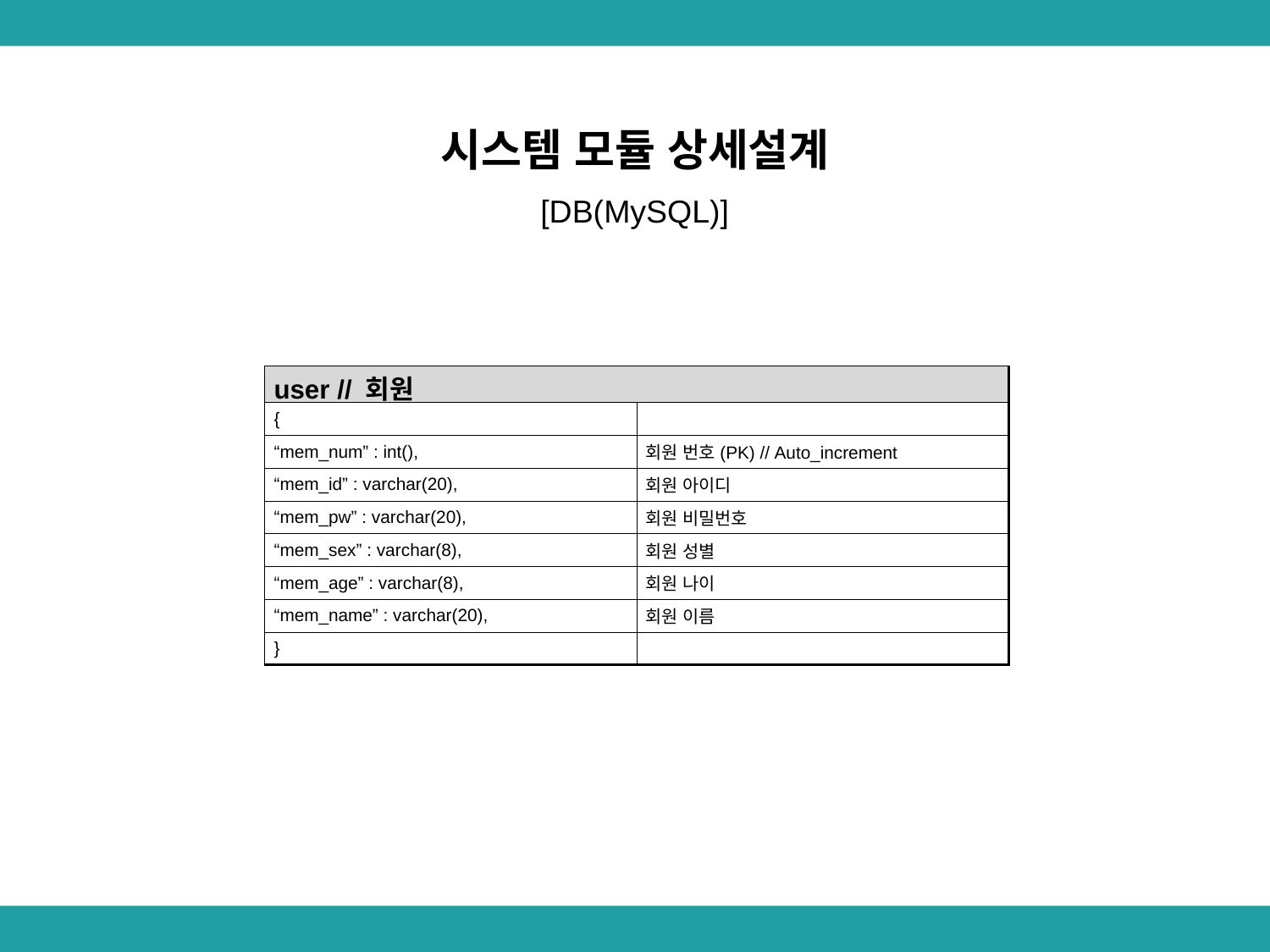

시스템 모듈 상세설계
[DB(MySQL)]
| user // 회원 |  |
| --- | --- |
| { |  |
| “mem\_num” : int(), | 회원 번호(PK) // Auto\_increment |
| “mem\_id” : varchar(20), | 회원 아이디 |
| “mem\_pw” : varchar(20), | 회원 비밀번호 |
| “mem\_sex” : varchar(8), | 회원 성별 |
| “mem\_age” : varchar(8), | 회원 나이 |
| “mem\_name” : varchar(20), | 회원 이름 |
| } |  |